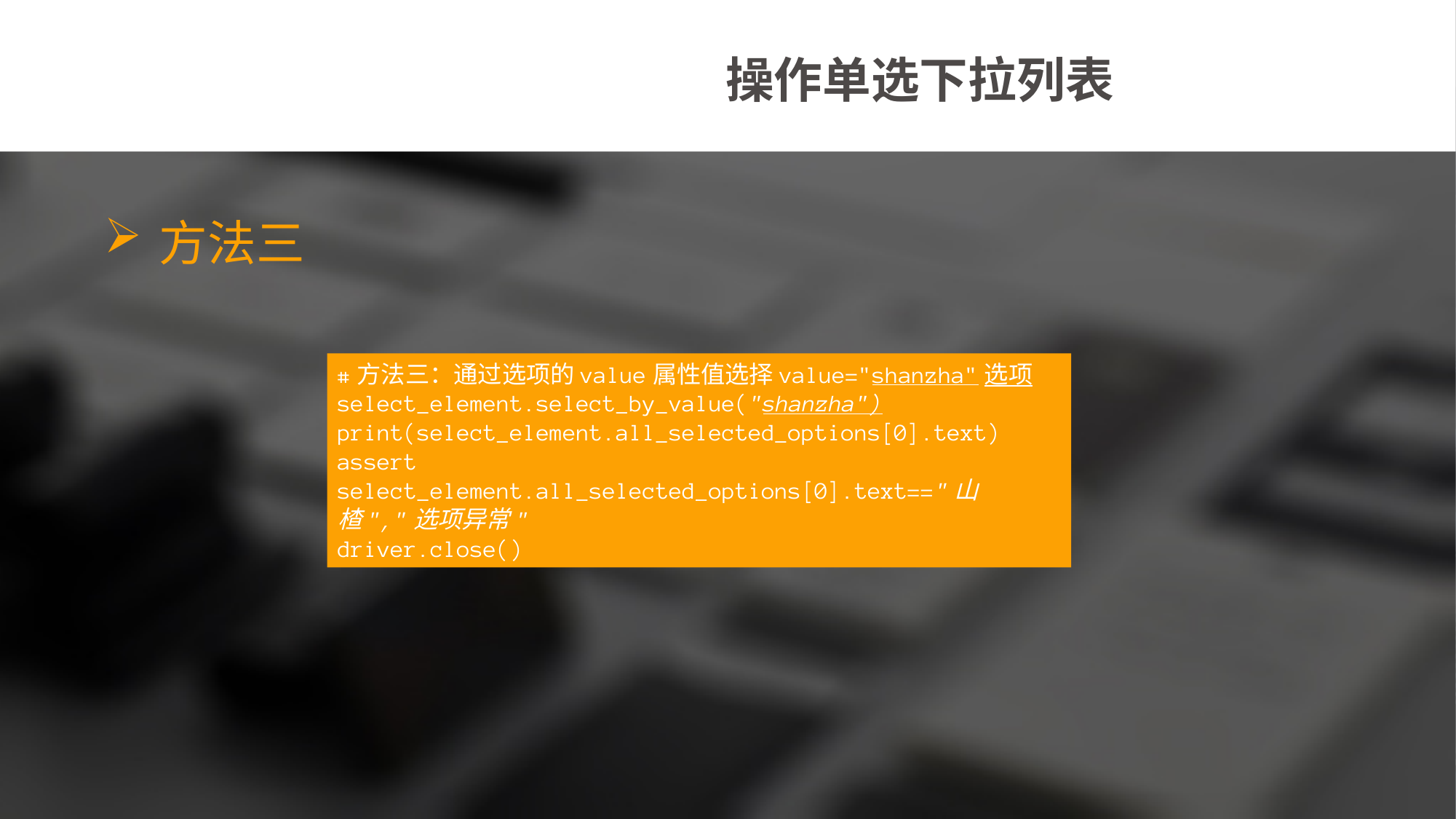

操作单选下拉列表
方法三
#方法三：通过选项的value属性值选择value="shanzha"选项
select_element.select_by_value("shanzha")
print(select_element.all_selected_options[0].text)
assert select_element.all_selected_options[0].text=="山楂","选项异常"
driver.close()